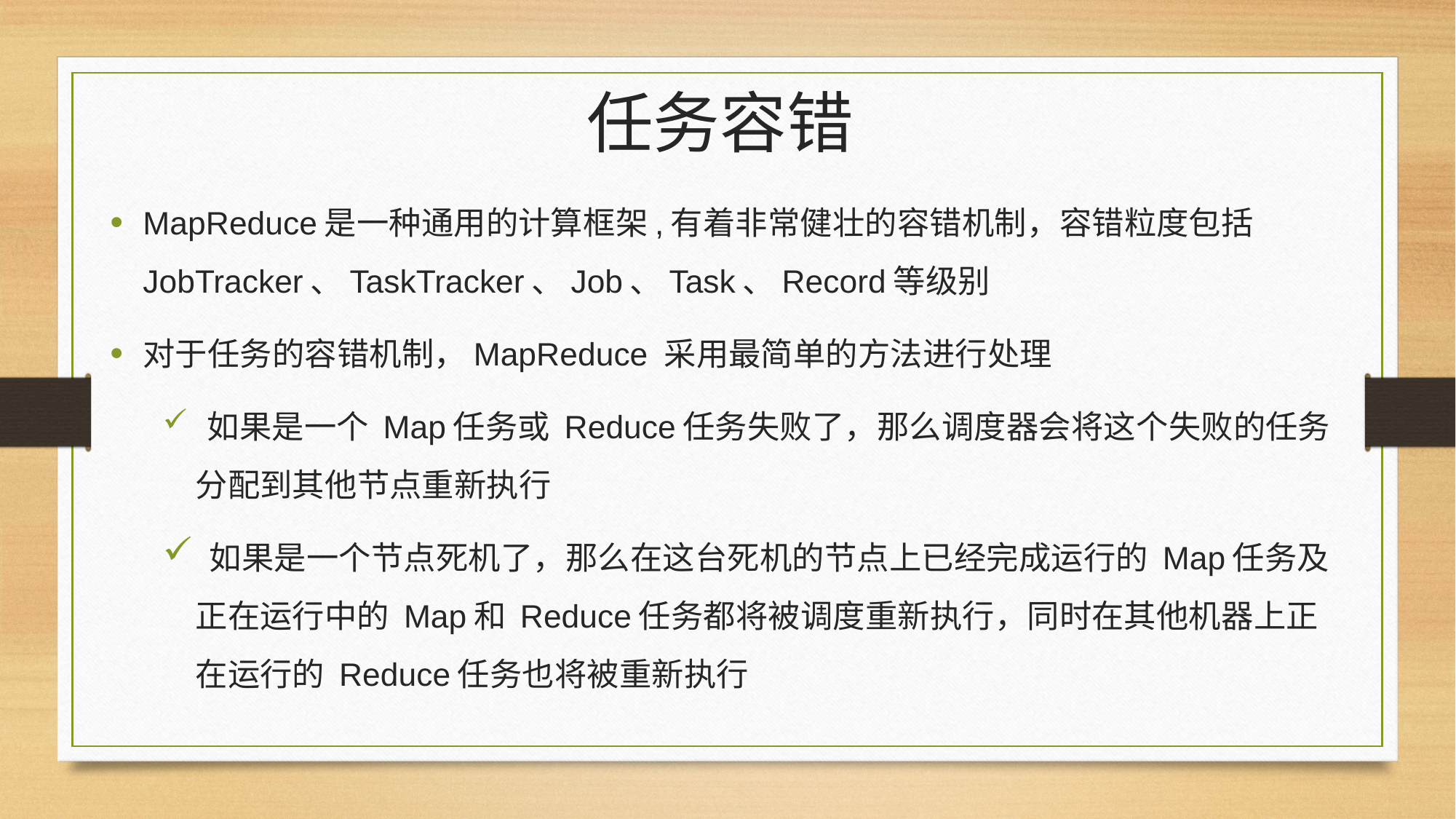

# 任务容错
MapReduce是一种通用的计算框架,有着非常健壮的容错机制，容错粒度包括 JobTracker、TaskTracker、Job、Task、Record等级别
对于任务的容错机制，MapReduce 采用最简单的方法进行处理
 如果是一个 Map任务或 Reduce任务失败了，那么调度器会将这个失败的任务分配到其他节点重新执行
 如果是一个节点死机了，那么在这台死机的节点上已经完成运行的 Map任务及正在运行中的 Map和 Reduce任务都将被调度重新执行，同时在其他机器上正在运行的 Reduce任务也将被重新执行